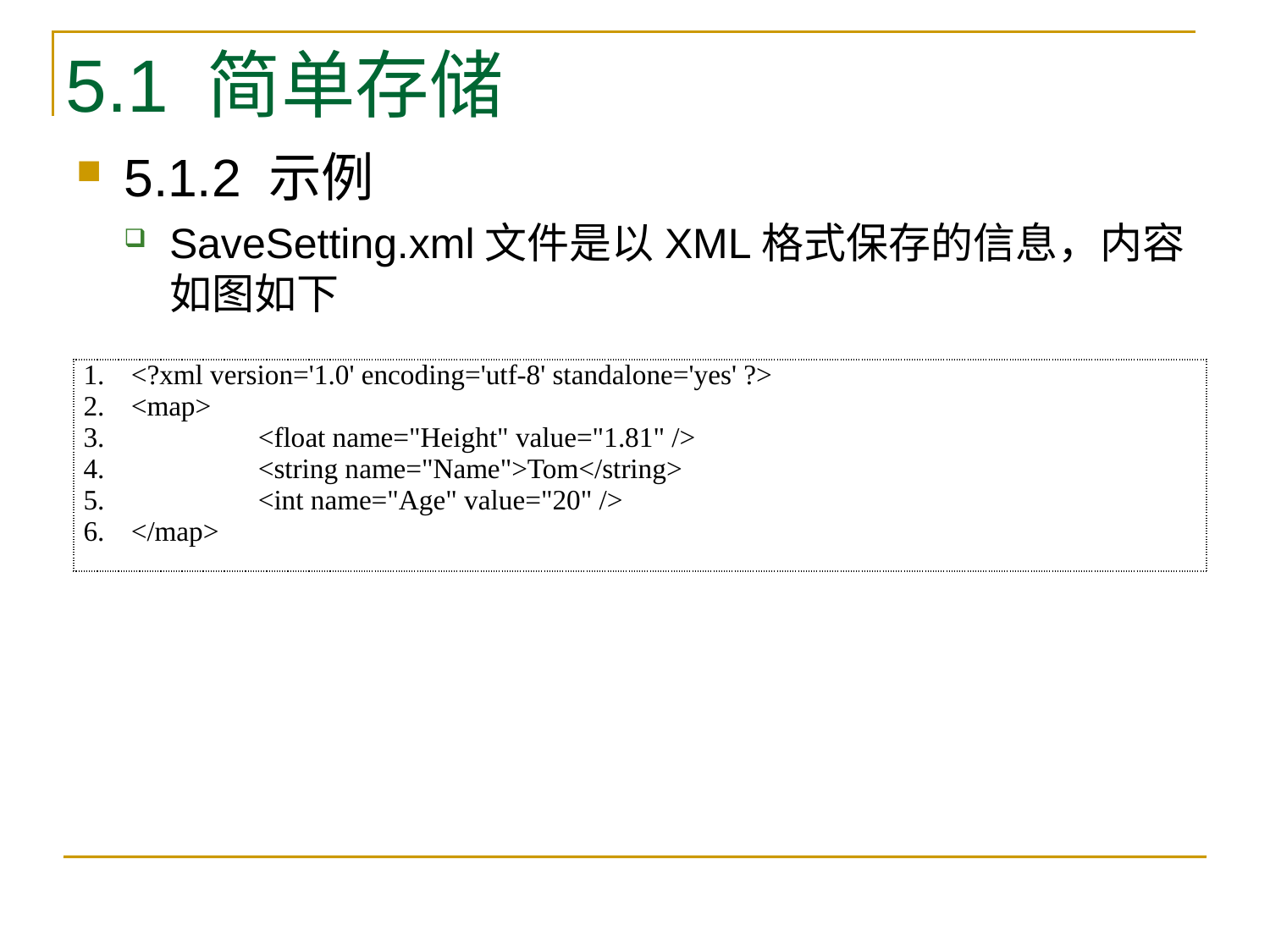

# 5.1 简单存储
5.1.2 示例
SaveSetting.xml文件是以XML格式保存的信息，内容如图如下

| <?xml version='1.0' encoding='utf-8' standalone='yes' ?> <map> <float name="Height" value="1.81" /> <string name="Name">Tom</string> <int name="Age" value="20" /> </map> |
| --- |